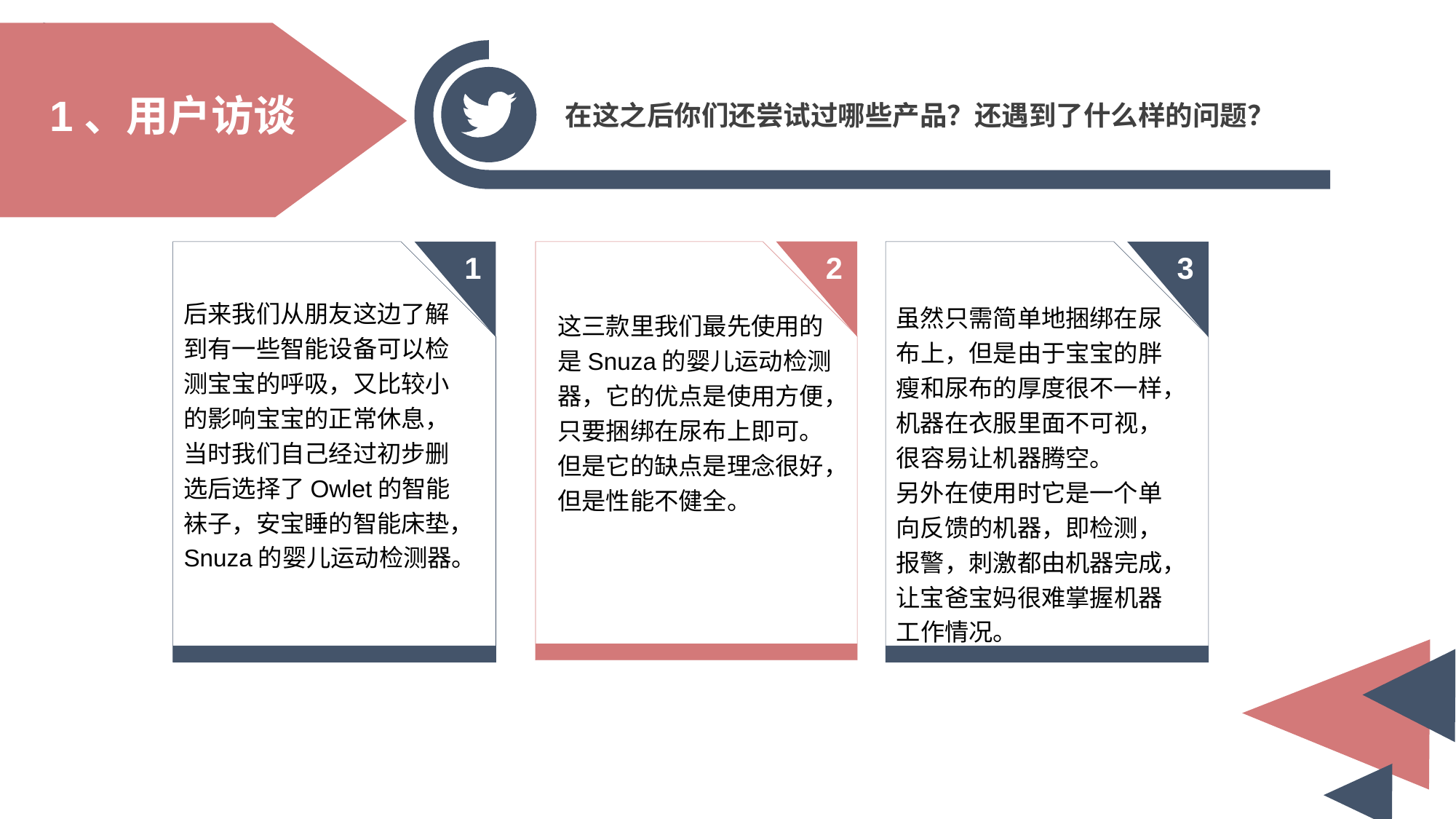

1、用户访谈

在这之后你们还尝试过哪些产品？还遇到了什么样的问题？

1

2

3

后来我们从朋友这边了解到有一些智能设备可以检测宝宝的呼吸，又比较小的影响宝宝的正常休息，当时我们自己经过初步删选后选择了Owlet的智能袜子，安宝睡的智能床垫，Snuza的婴儿运动检测器。
虽然只需简单地捆绑在尿布上，但是由于宝宝的胖瘦和尿布的厚度很不一样，机器在衣服里面不可视，很容易让机器腾空。
另外在使用时它是一个单向反馈的机器，即检测，报警，刺激都由机器完成，让宝爸宝妈很难掌握机器工作情况。
这三款里我们最先使用的是Snuza的婴儿运动检测器，它的优点是使用方便，只要捆绑在尿布上即可。但是它的缺点是理念很好，但是性能不健全。